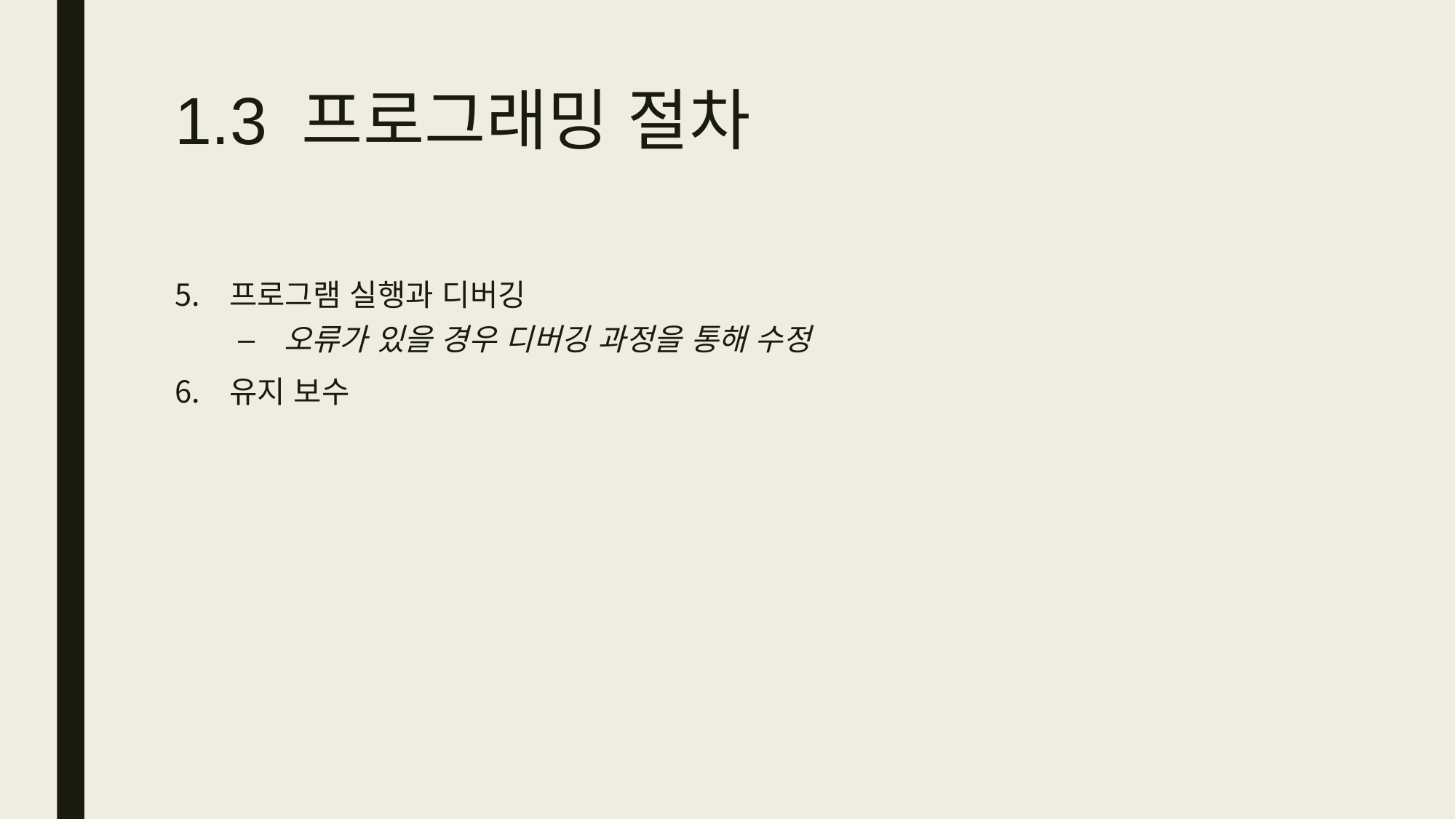

# 1.3 프로그래밍 절차
프로그램 실행과 디버깅
오류가 있을 경우 디버깅 과정을 통해 수정
유지 보수